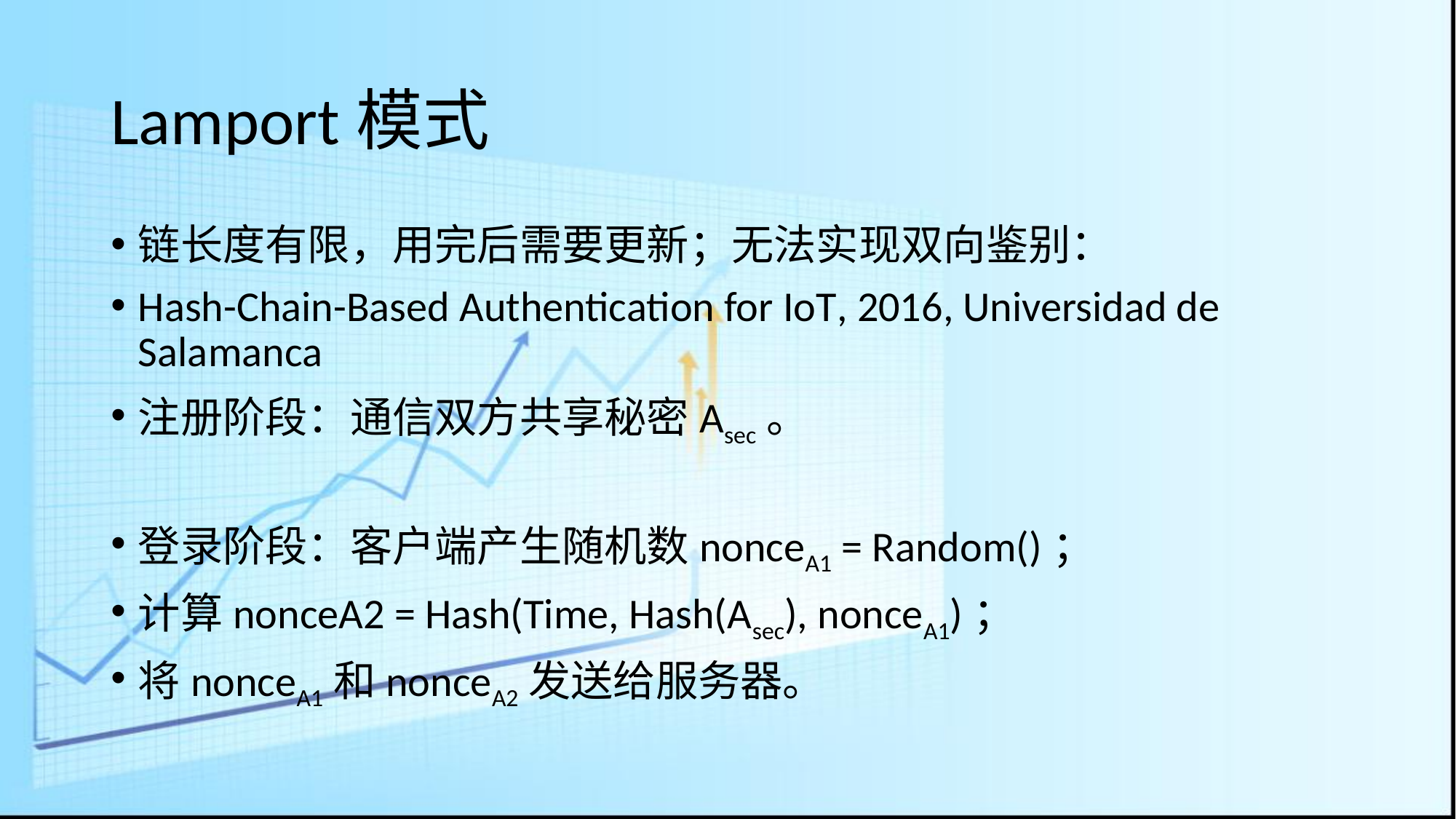

# Lamport模式
链长度有限，用完后需要更新；无法实现双向鉴别：
Hash-Chain-Based Authentication for IoT, 2016, Universidad de Salamanca
注册阶段：通信双方共享秘密Asec。

登录阶段：客户端产生随机数nonceA1 = Random()；
计算nonceA2 = Hash(Time, Hash(Asec), nonceA1)；
将nonceA1和nonceA2发送给服务器。